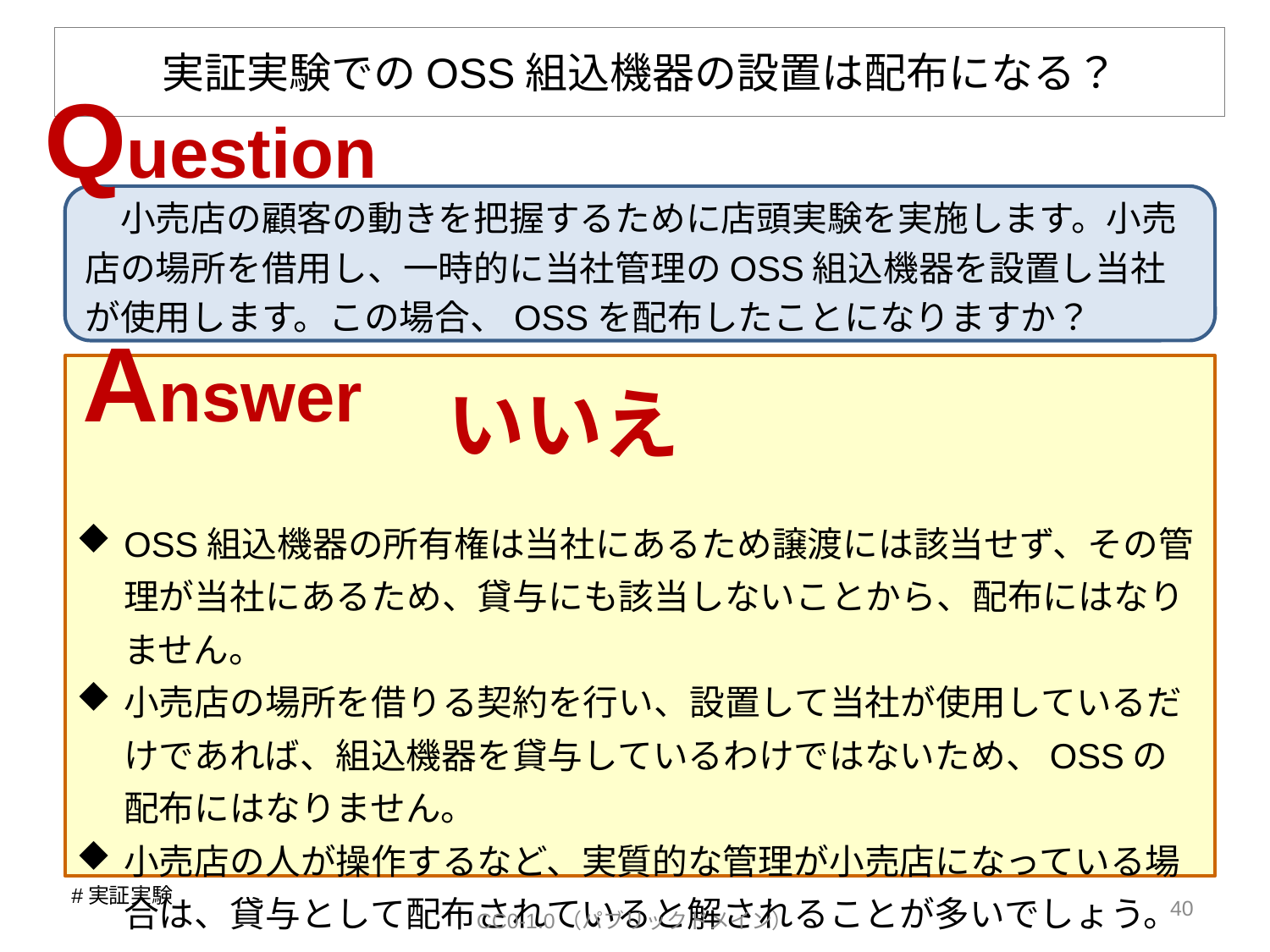

# 実証実験でのOSS組込機器の設置は配布になる？
Question
　小売店の顧客の動きを把握するために店頭実験を実施します。小売店の場所を借用し、一時的に当社管理のOSS組込機器を設置し当社が使用します。この場合、OSSを配布したことになりますか？
Answer

いいえ
OSS組込機器の所有権は当社にあるため譲渡には該当せず、その管理が当社にあるため、貸与にも該当しないことから、配布にはなりません。
小売店の場所を借りる契約を行い、設置して当社が使用しているだけであれば、組込機器を貸与しているわけではないため、OSSの配布にはなりません。
小売店の人が操作するなど、実質的な管理が小売店になっている場合は、貸与として配布されていると解されることが多いでしょう。
#実証実験
40
CC0-1.0（パブリックドメイン）